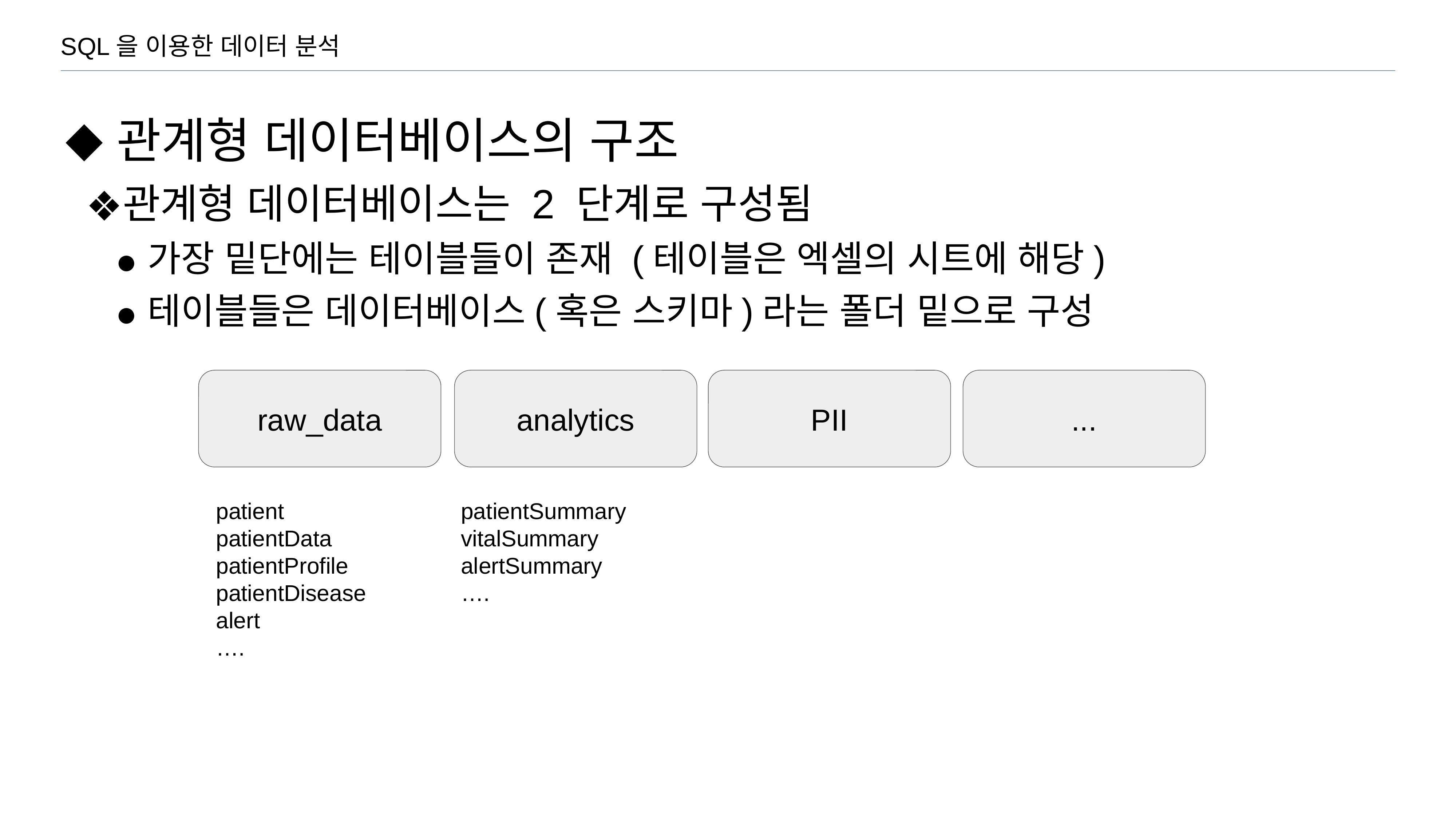

SQL을 이용한 데이터 분석
관계형 데이터베이스의 구조
관계형 데이터베이스는 2 단계로 구성됨
가장 밑단에는 테이블들이 존재 (테이블은 엑셀의 시트에 해당)
테이블들은 데이터베이스(혹은 스키마)라는 폴더 밑으로 구성

raw_data
analytics
PII
...
patient
patientData
patientProfile
patientDisease
alert
….
patientSummary
vitalSummary
alertSummary
….